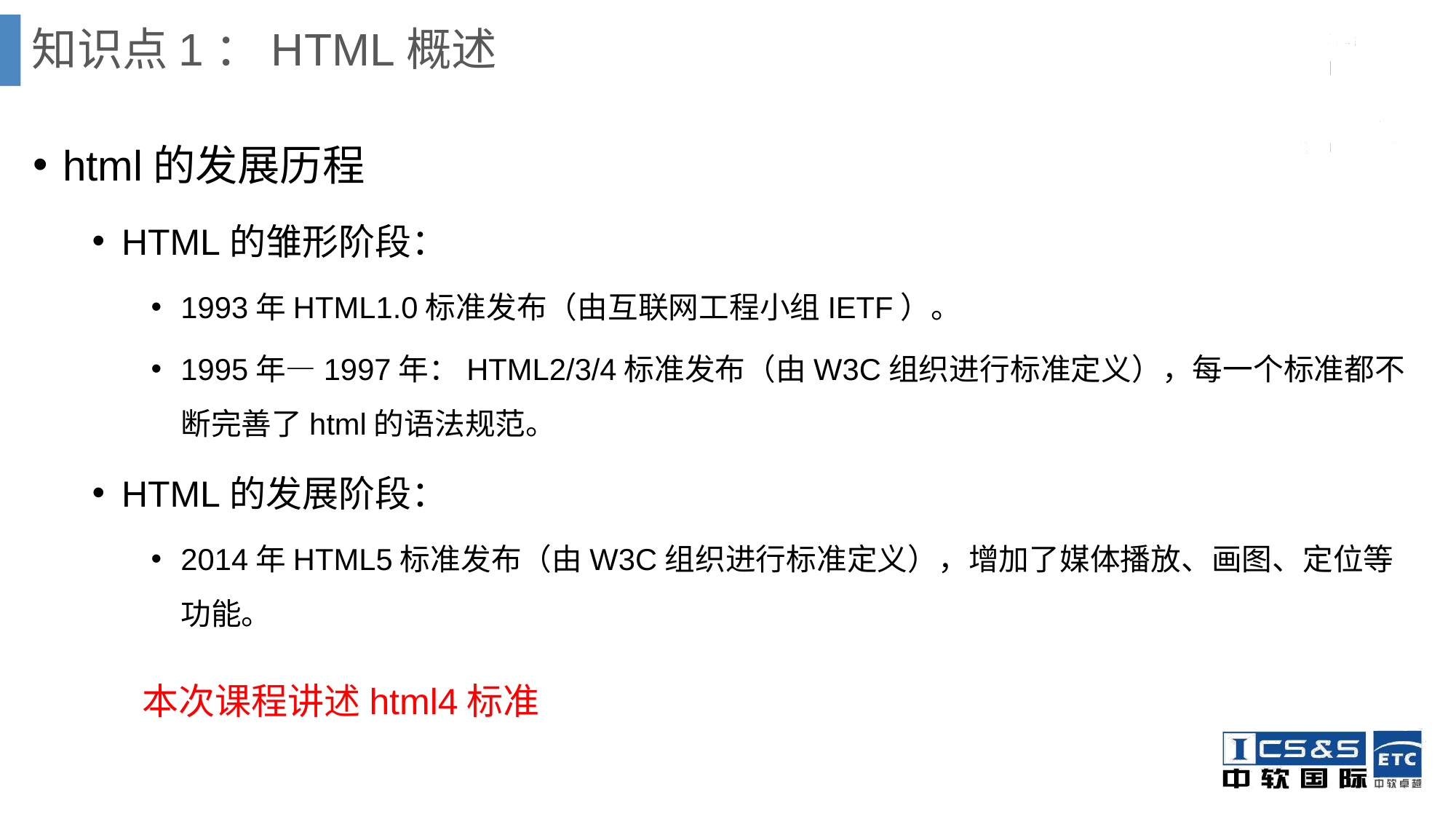

# 知识点1：HTML概述
html的发展历程
HTML的雏形阶段：
1993年HTML1.0标准发布（由互联网工程小组IETF）。
1995年—1997年：HTML2/3/4标准发布（由W3C组织进行标准定义），每一个标准都不断完善了html的语法规范。
HTML的发展阶段：
2014年HTML5标准发布（由W3C组织进行标准定义），增加了媒体播放、画图、定位等功能。
	本次课程讲述html4标准